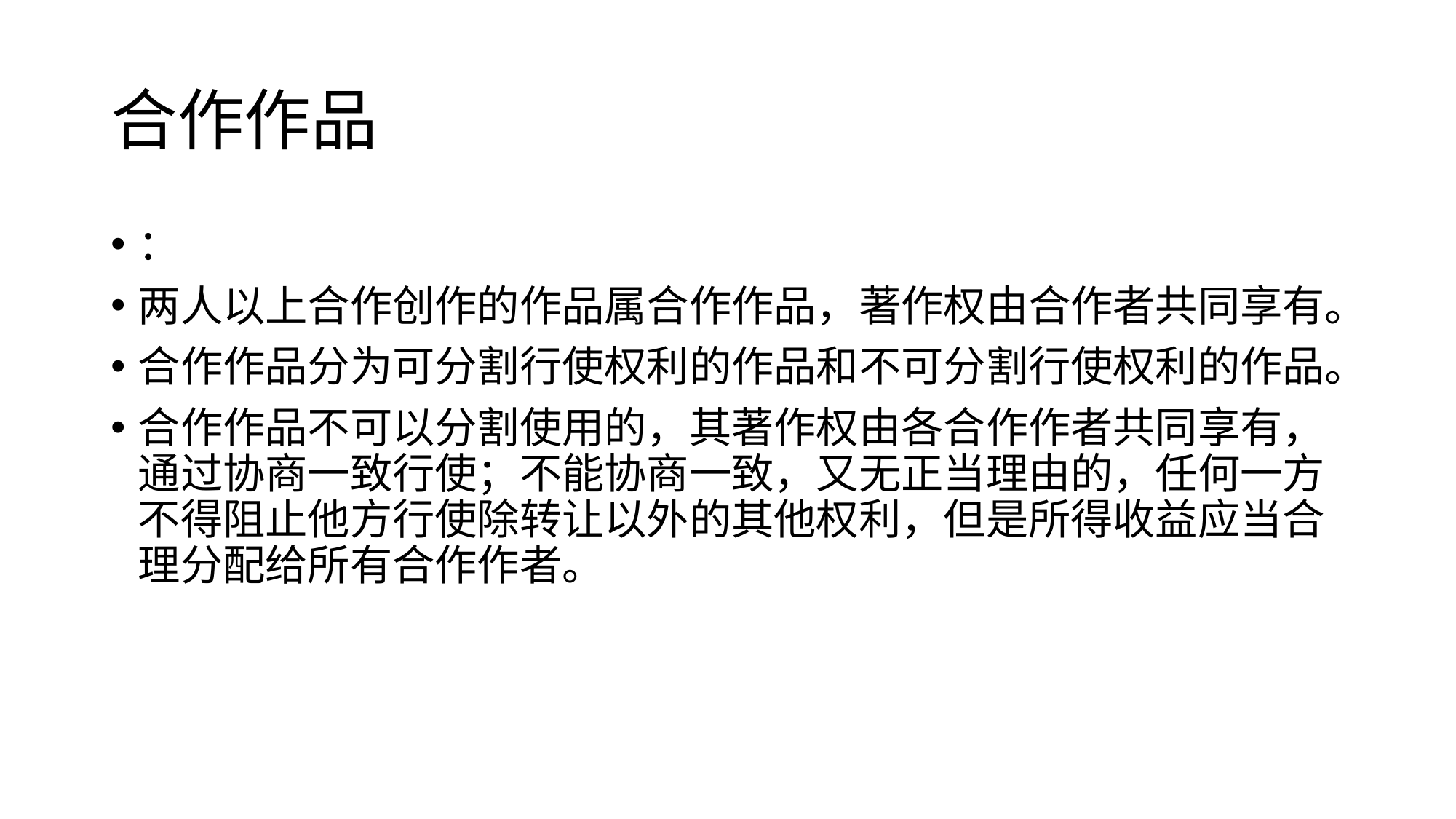

# 合作作品
：
两人以上合作创作的作品属合作作品，著作权由合作者共同享有。
合作作品分为可分割行使权利的作品和不可分割行使权利的作品。
合作作品不可以分割使用的，其著作权由各合作作者共同享有，通过协商一致行使；不能协商一致，又无正当理由的，任何一方不得阻止他方行使除转让以外的其他权利，但是所得收益应当合理分配给所有合作作者。